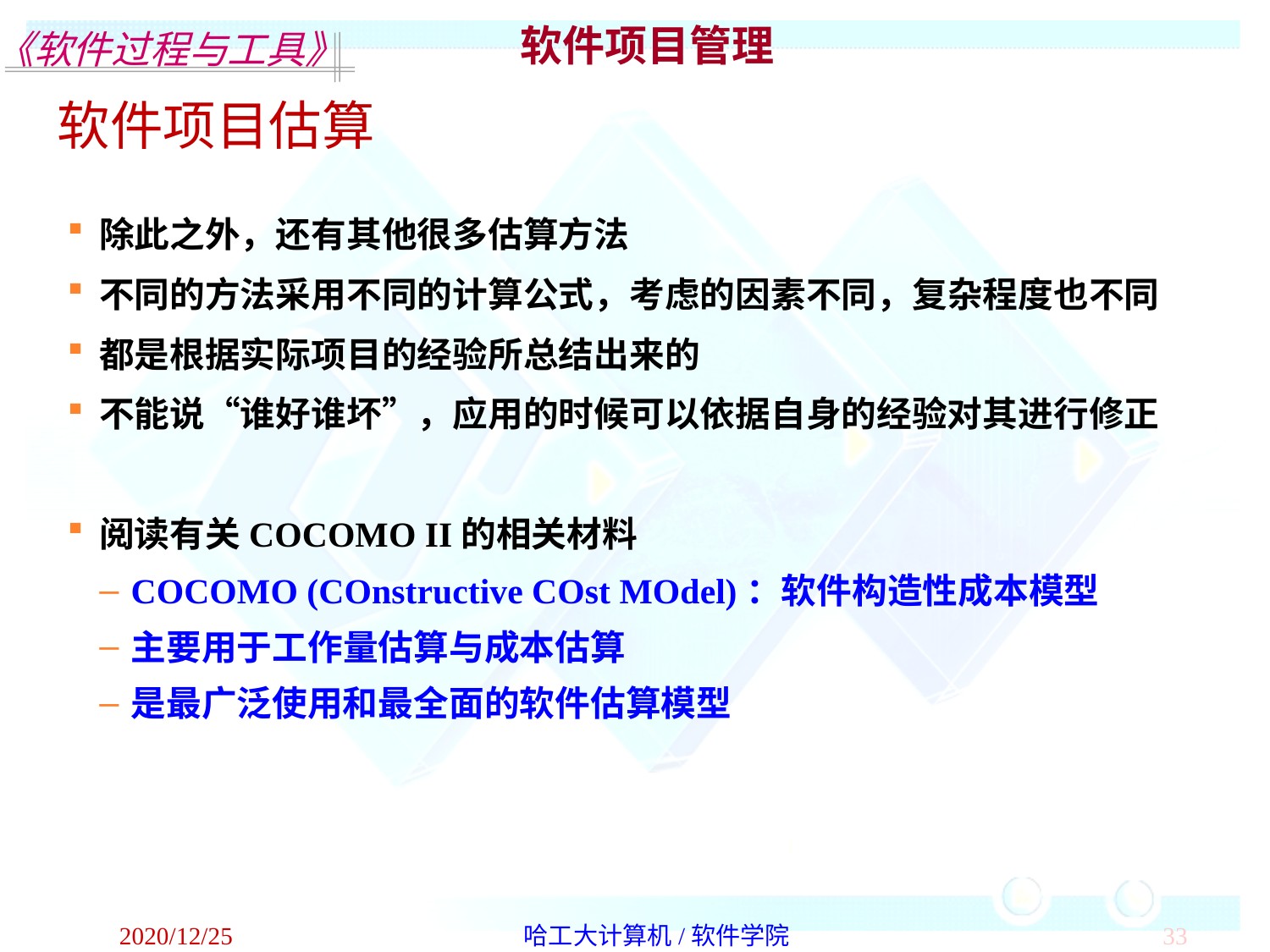

软件项目管理
软件项目估算
除此之外，还有其他很多估算方法
不同的方法采用不同的计算公式，考虑的因素不同，复杂程度也不同
都是根据实际项目的经验所总结出来的
不能说“谁好谁坏”，应用的时候可以依据自身的经验对其进行修正

阅读有关COCOMO II的相关材料
COCOMO (COnstructive COst MOdel)：软件构造性成本模型
主要用于工作量估算与成本估算
是最广泛使用和最全面的软件估算模型